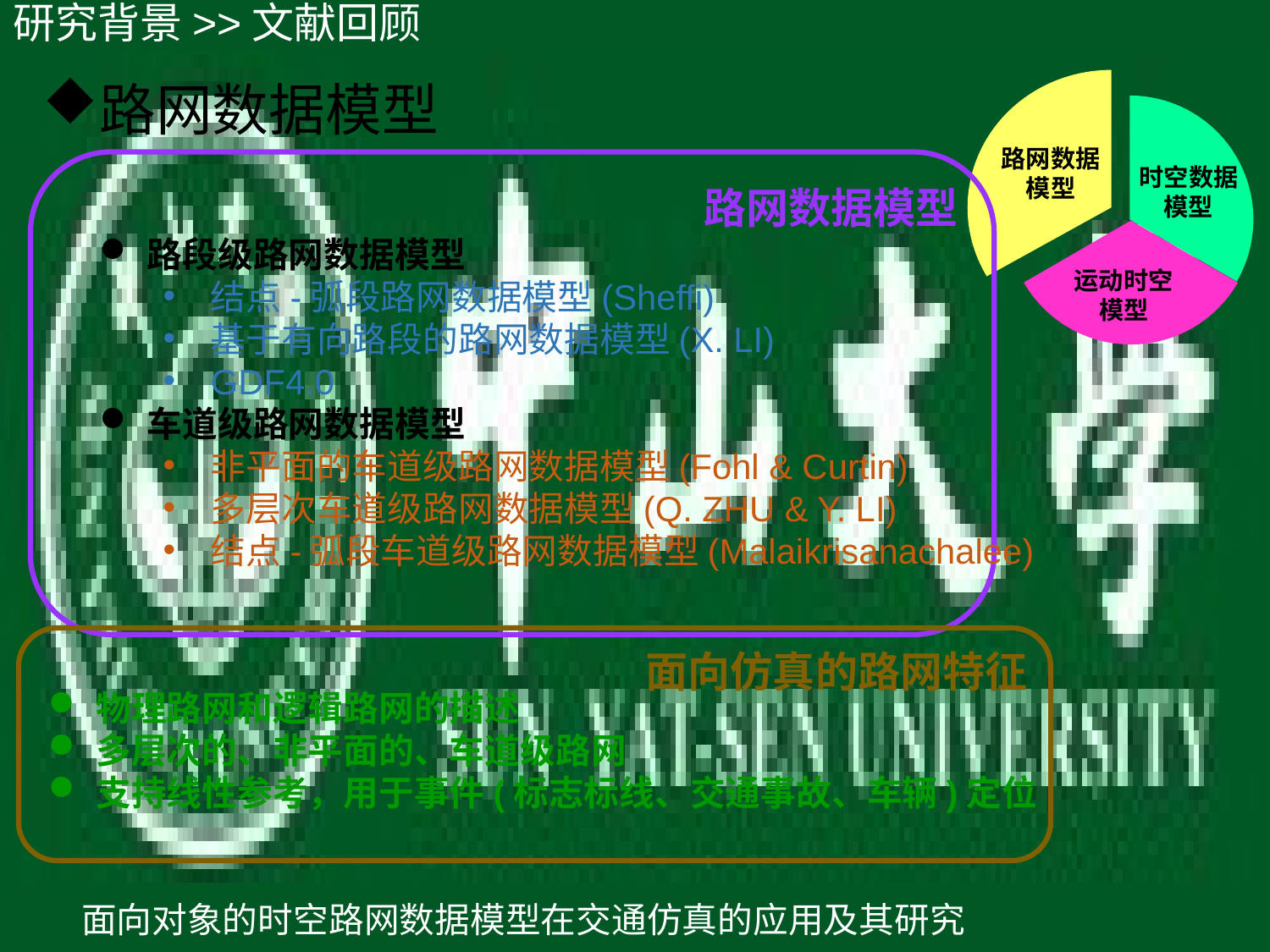

# 研究背景>>文献回顾
7
路网数据模型

路网数据
模型

时空数据
模型

运动时空
模型
路网数据模型
路段级路网数据模型
结点-弧段路网数据模型(Sheffi)
基于有向路段的路网数据模型(X. LI)
GDF4.0
车道级路网数据模型
非平面的车道级路网数据模型(Fohl & Curtin)
多层次车道级路网数据模型(Q. ZHU & Y. LI)
结点-弧段车道级路网数据模型(Malaikrisanachalee)

面向仿真的路网特征
物理路网和逻辑路网的描述
多层次的、非平面的、车道级路网
支持线性参考，用于事件(标志标线、交通事故、车辆)定位